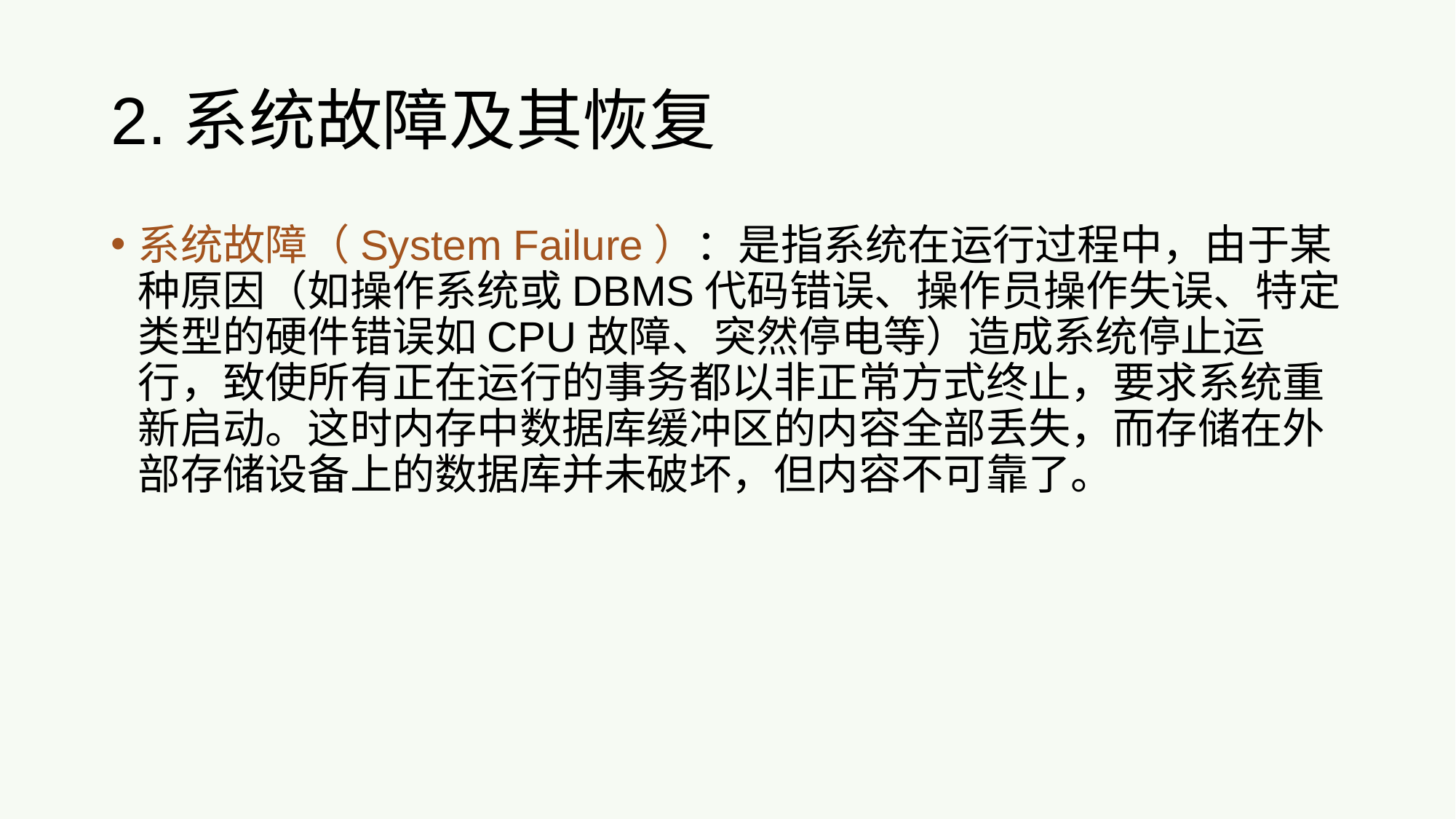

# 2.系统故障及其恢复
系统故障（System Failure）：是指系统在运行过程中，由于某种原因（如操作系统或DBMS代码错误、操作员操作失误、特定类型的硬件错误如CPU故障、突然停电等）造成系统停止运行，致使所有正在运行的事务都以非正常方式终止，要求系统重新启动。这时内存中数据库缓冲区的内容全部丢失，而存储在外部存储设备上的数据库并未破坏，但内容不可靠了。